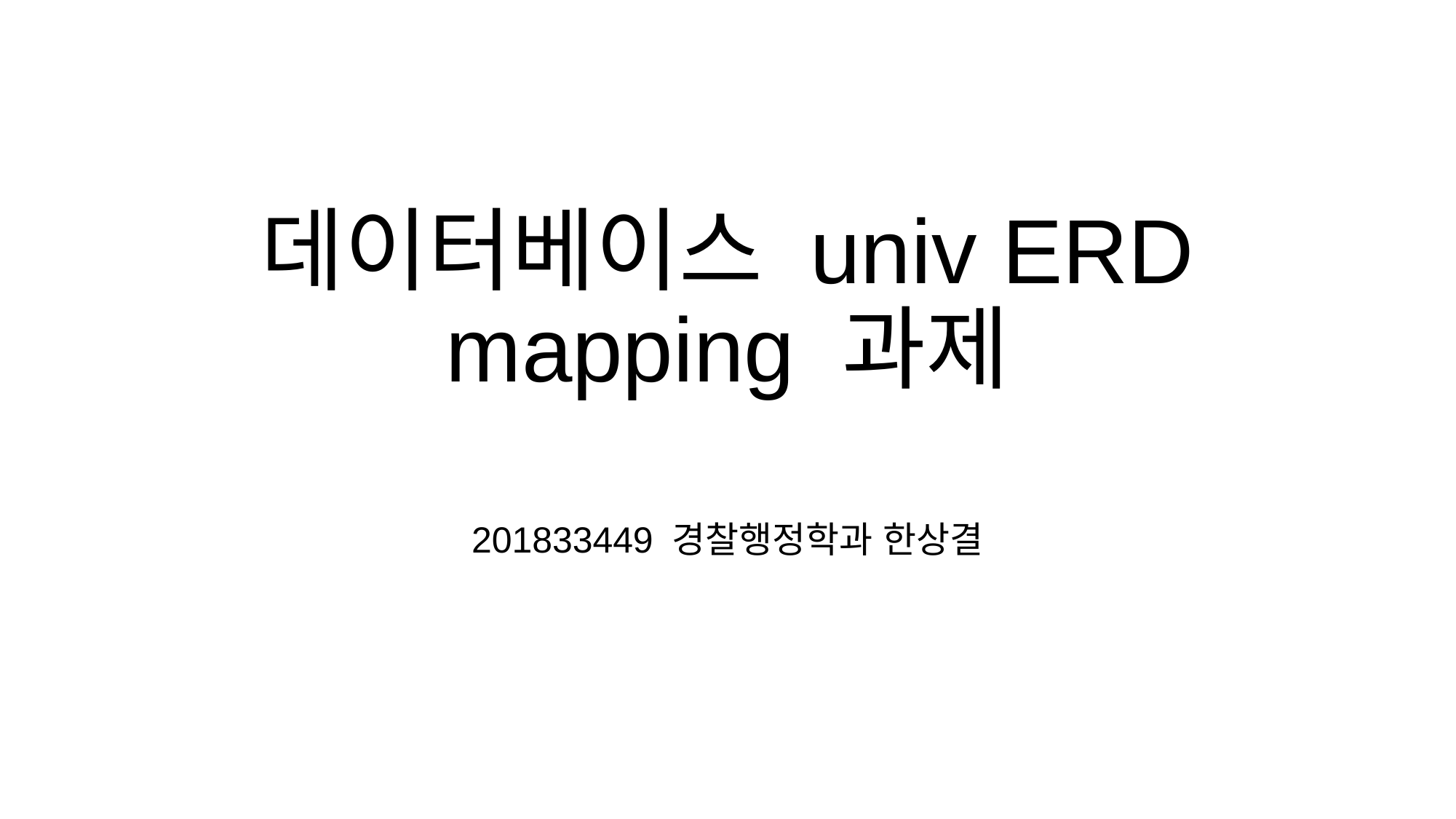

# 데이터베이스 univ ERD mapping 과제
201833449 경찰행정학과 한상결